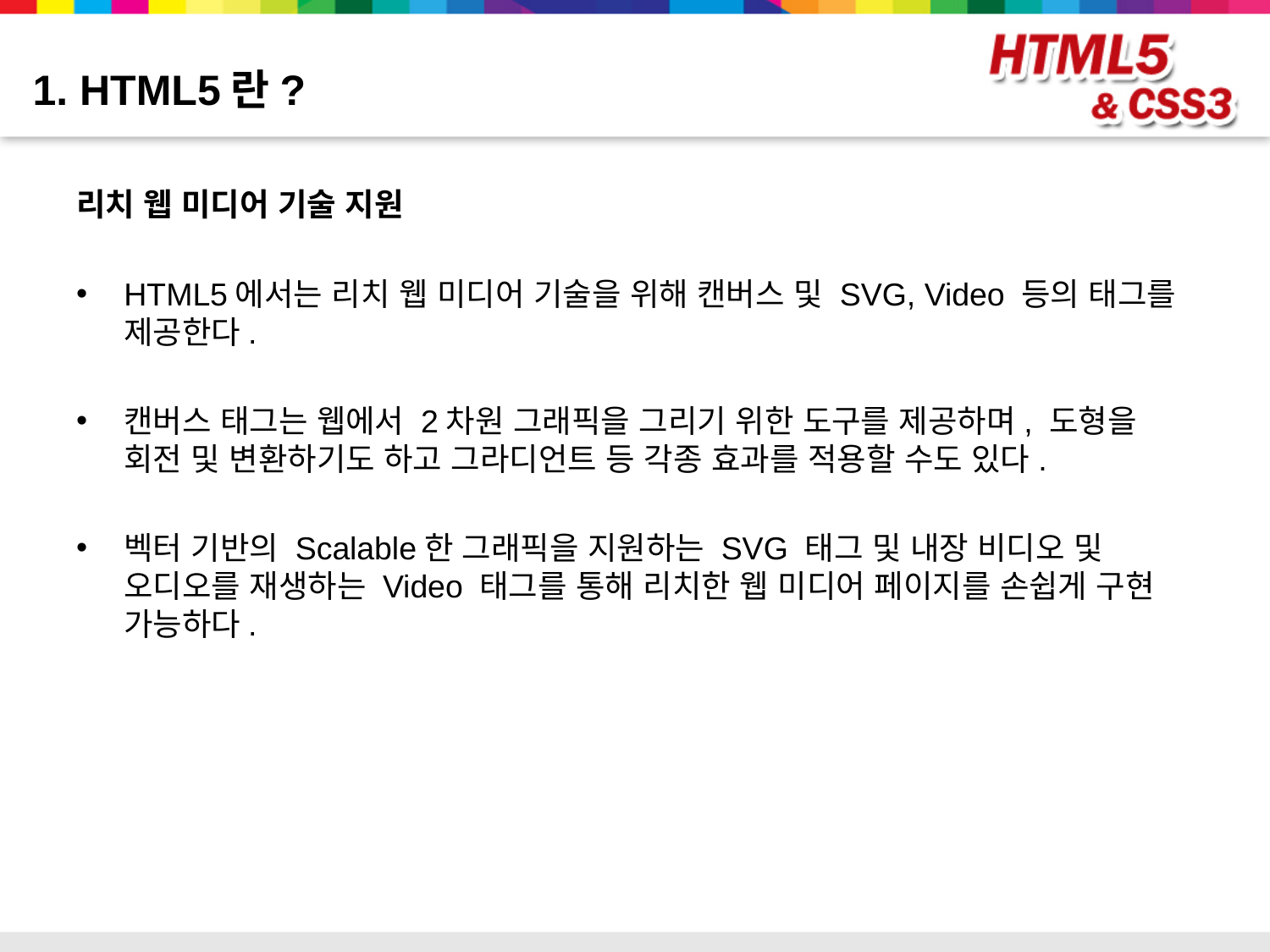

# 1. HTML5란?
리치 웹 미디어 기술 지원
HTML5에서는 리치 웹 미디어 기술을 위해 캔버스 및 SVG, Video 등의 태그를 제공한다.

캔버스 태그는 웹에서 2차원 그래픽을 그리기 위한 도구를 제공하며, 도형을 회전 및 변환하기도 하고 그라디언트 등 각종 효과를 적용할 수도 있다.

벡터 기반의 Scalable한 그래픽을 지원하는 SVG 태그 및 내장 비디오 및 오디오를 재생하는 Video 태그를 통해 리치한 웹 미디어 페이지를 손쉽게 구현 가능하다.